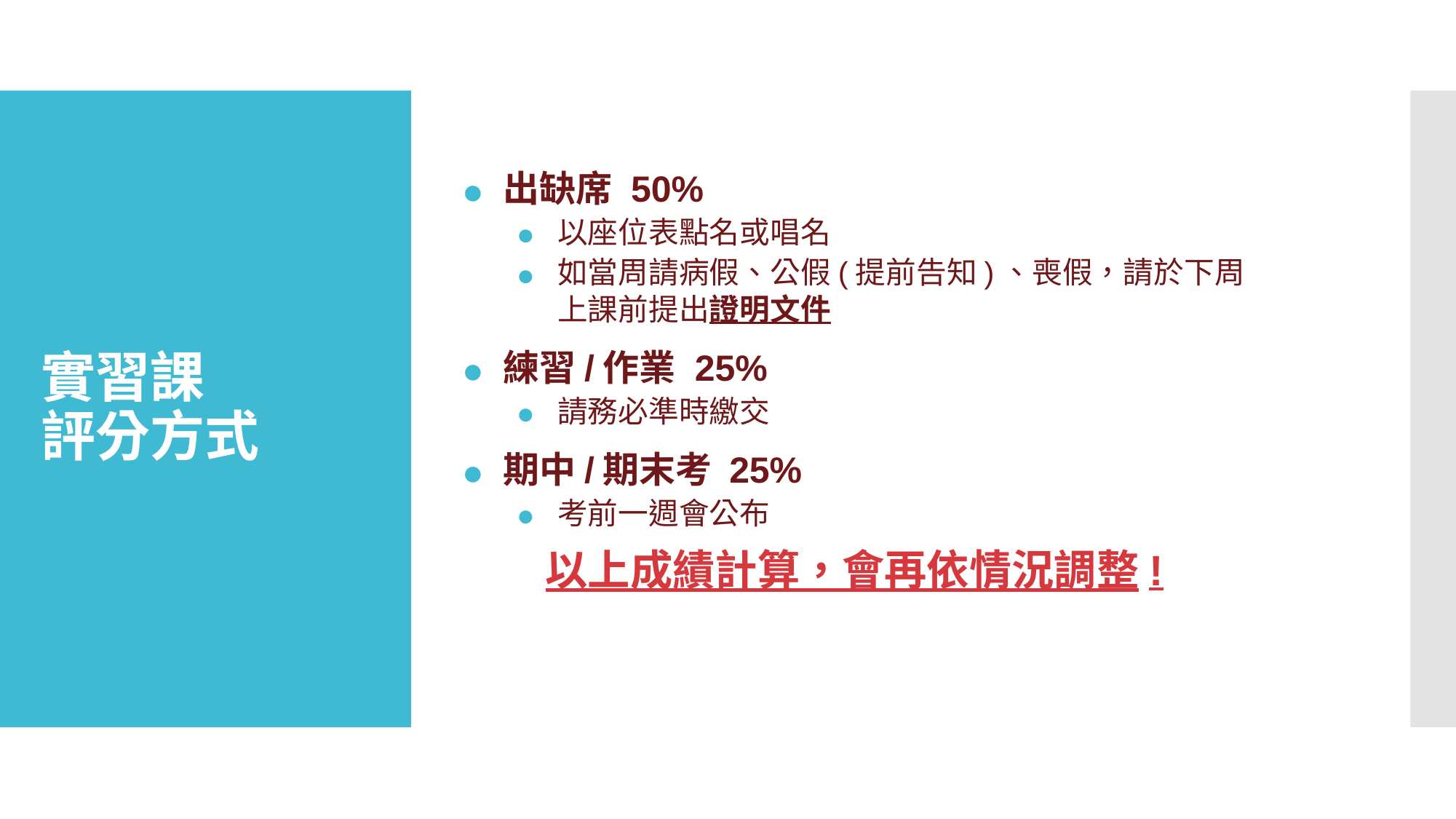

# 實習課 評分方式
出缺席 50%
以座位表點名或唱名
如當周請病假、公假(提前告知)、喪假，請於下周上課前提出證明文件
練習/作業 25%
請務必準時繳交
期中/期末考 25%
考前一週會公布
以上成績計算，會再依情況調整!